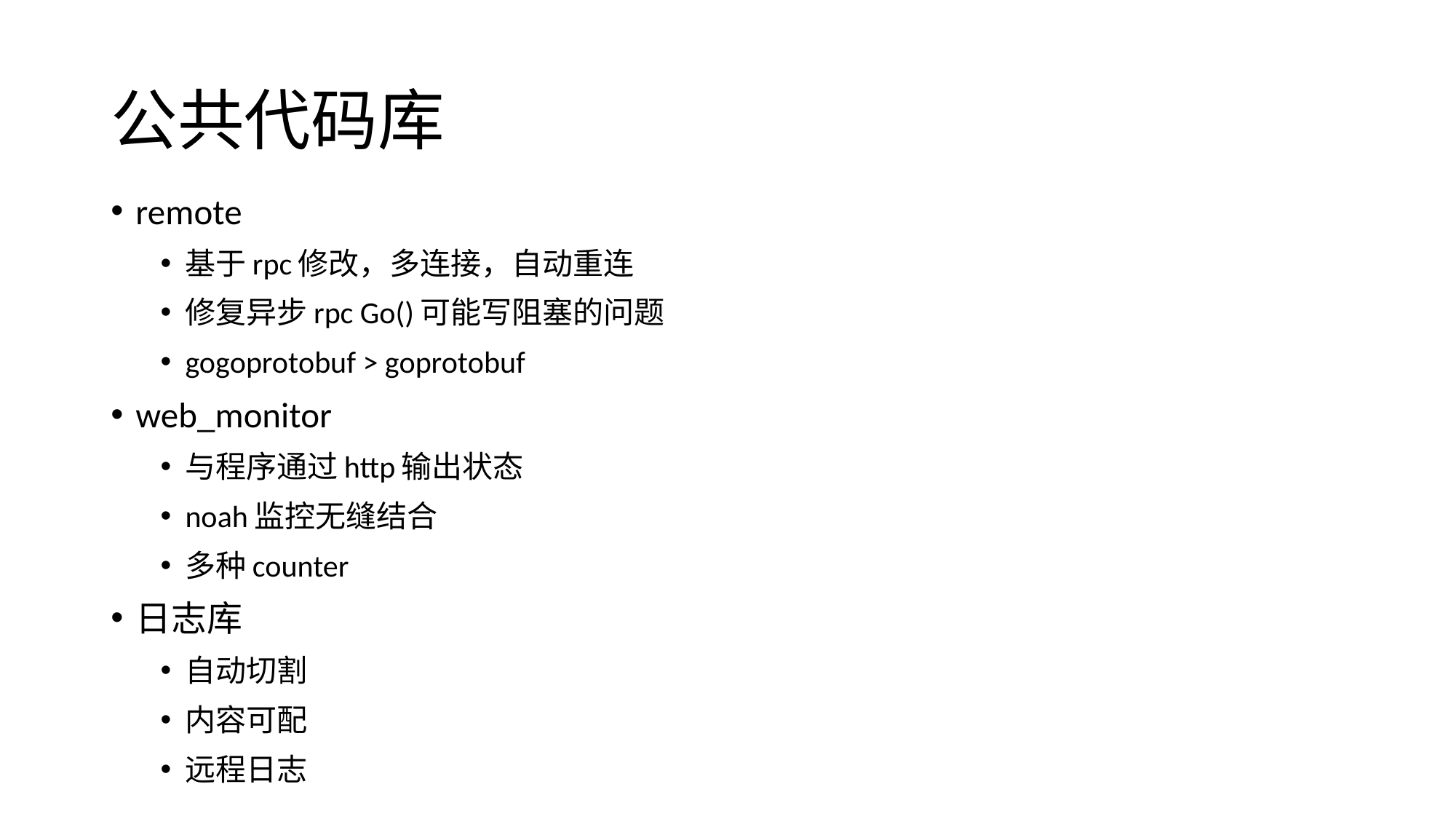

# 公共代码库
remote
基于rpc修改，多连接，自动重连
修复异步rpc Go()可能写阻塞的问题
gogoprotobuf > goprotobuf
web_monitor
与程序通过http输出状态
noah监控无缝结合
多种counter
日志库
自动切割
内容可配
远程日志